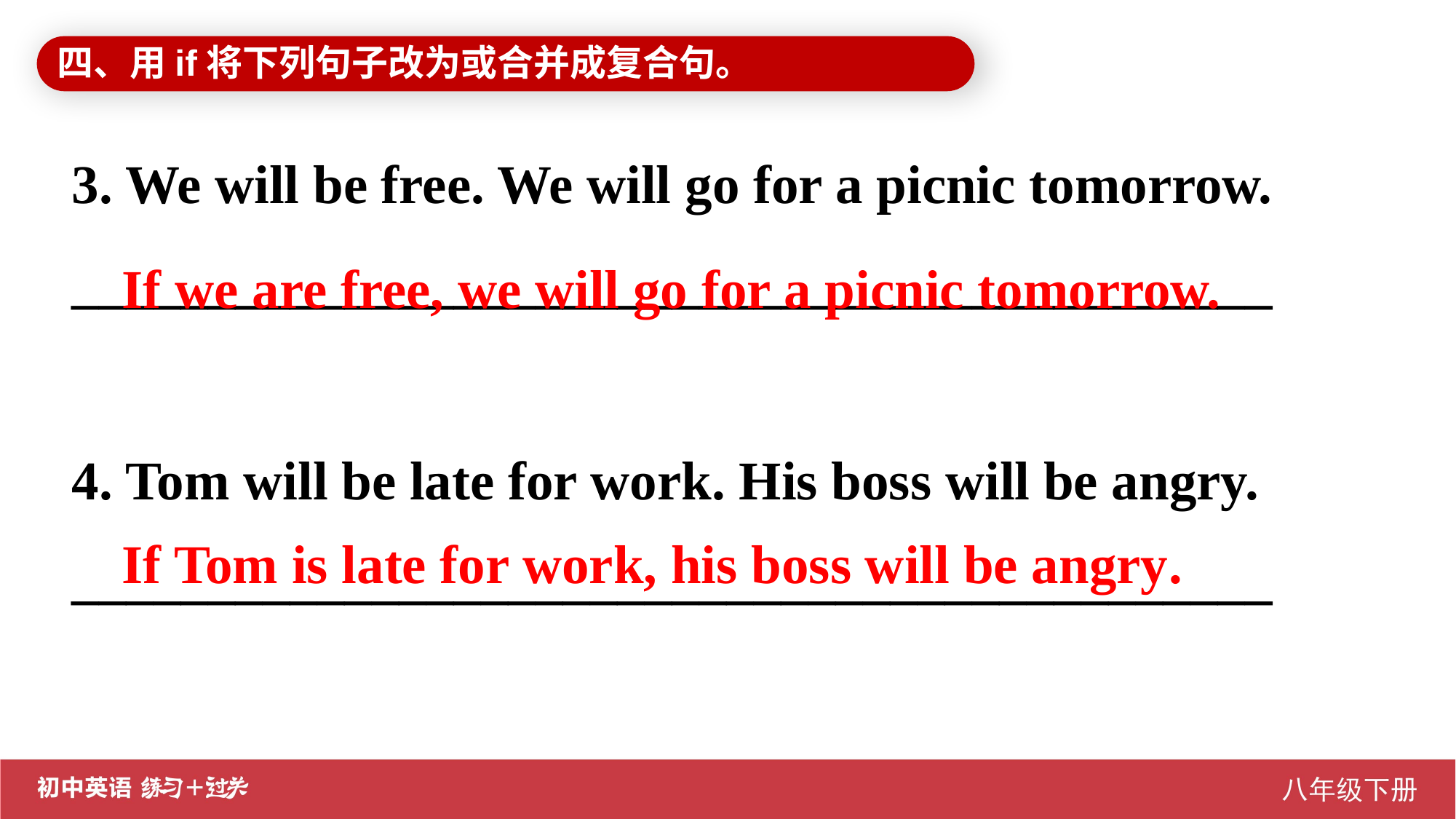

四、用if将下列句子改为或合并成复合句。

3. We will be free. We will go for a picnic tomorrow.
____________________________________________

4. Tom will be late for work. His boss will be angry.
____________________________________________
If we are free, we will go for a picnic tomorrow.
If Tom is late for work, his boss will be angry.